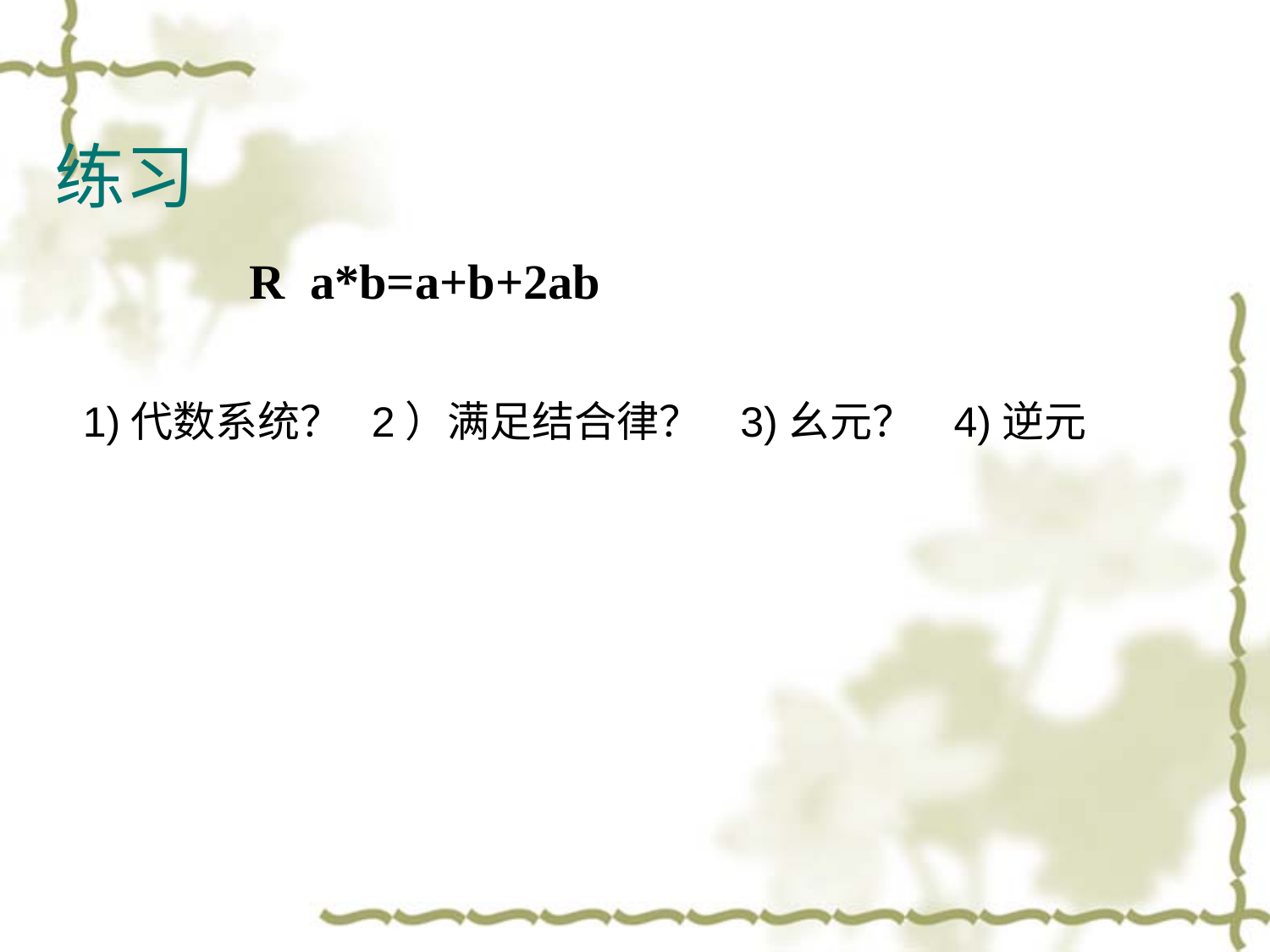

# 练习
R  a*b=a+b+2ab
1)代数系统？  2）满足结合律？   3)幺元？   4)逆元